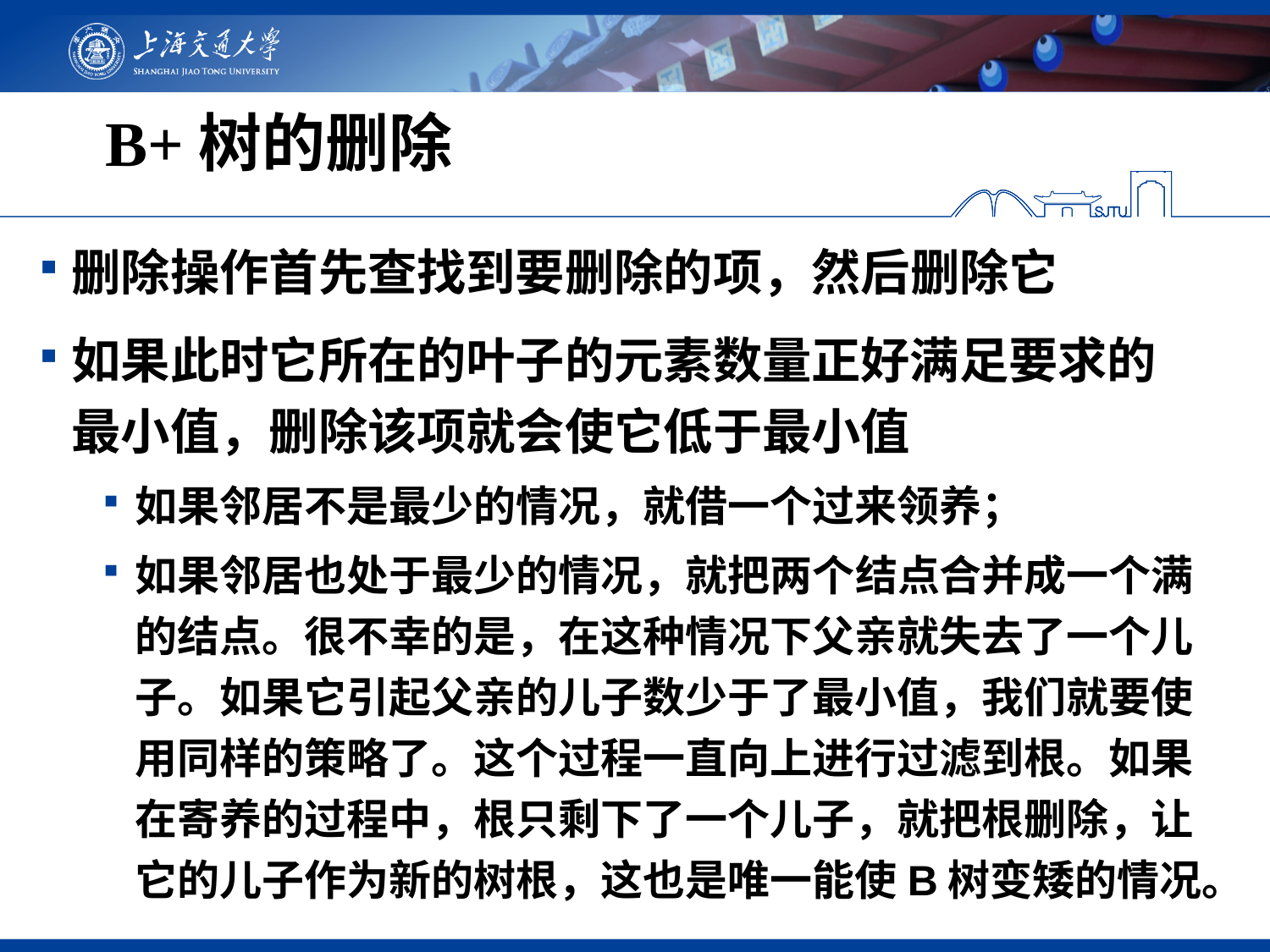

# B+树的删除
删除操作首先查找到要删除的项，然后删除它
如果此时它所在的叶子的元素数量正好满足要求的最小值，删除该项就会使它低于最小值
如果邻居不是最少的情况，就借一个过来领养；
如果邻居也处于最少的情况，就把两个结点合并成一个满的结点。很不幸的是，在这种情况下父亲就失去了一个儿子。如果它引起父亲的儿子数少于了最小值，我们就要使用同样的策略了。这个过程一直向上进行过滤到根。如果在寄养的过程中，根只剩下了一个儿子，就把根删除，让它的儿子作为新的树根，这也是唯一能使B树变矮的情况。